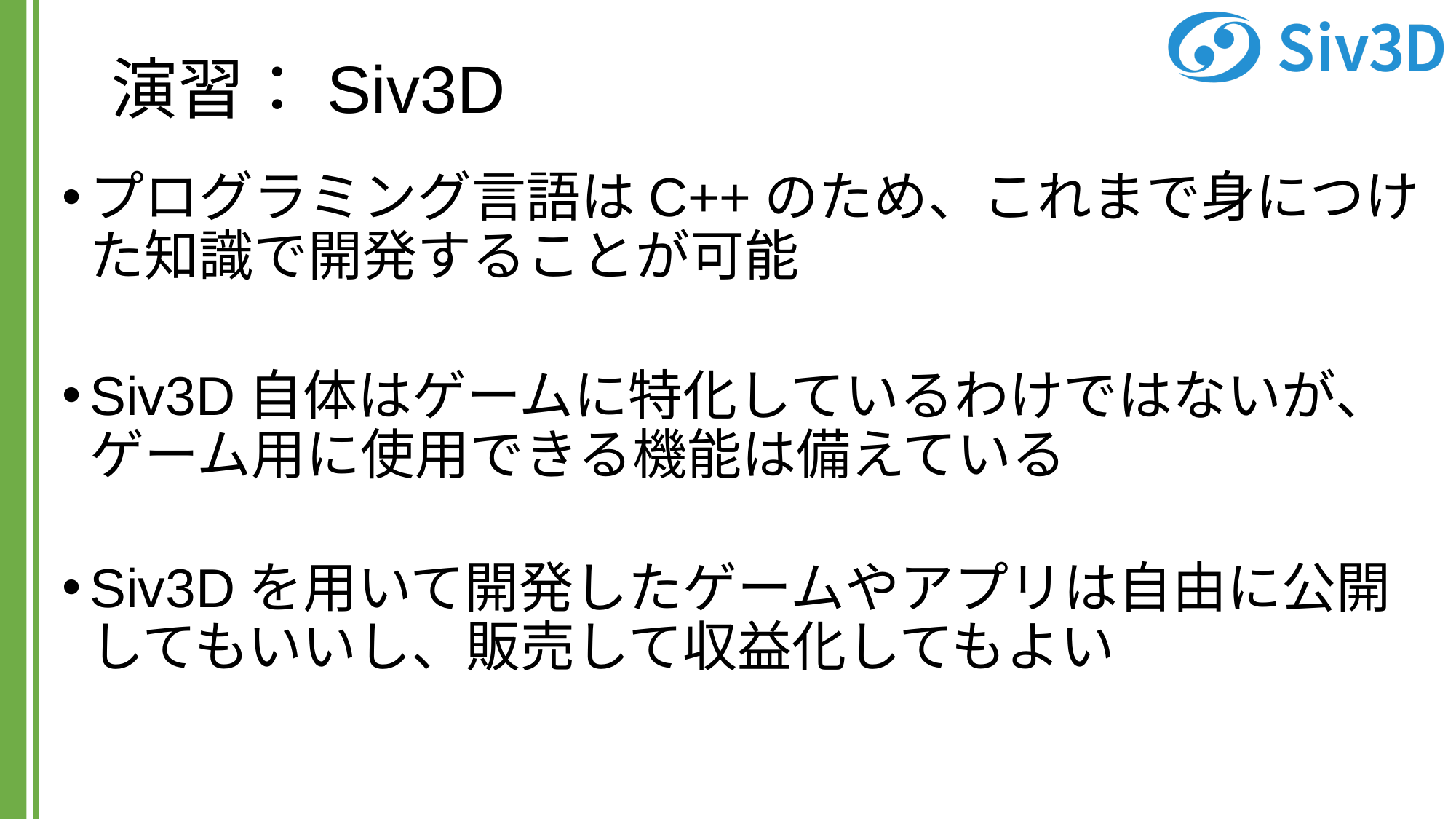

# 演習：Siv3D
プログラミング言語はC++のため、これまで身につけた知識で開発することが可能
Siv3D自体はゲームに特化しているわけではないが、ゲーム用に使用できる機能は備えている
Siv3Dを用いて開発したゲームやアプリは自由に公開してもいいし、販売して収益化してもよい